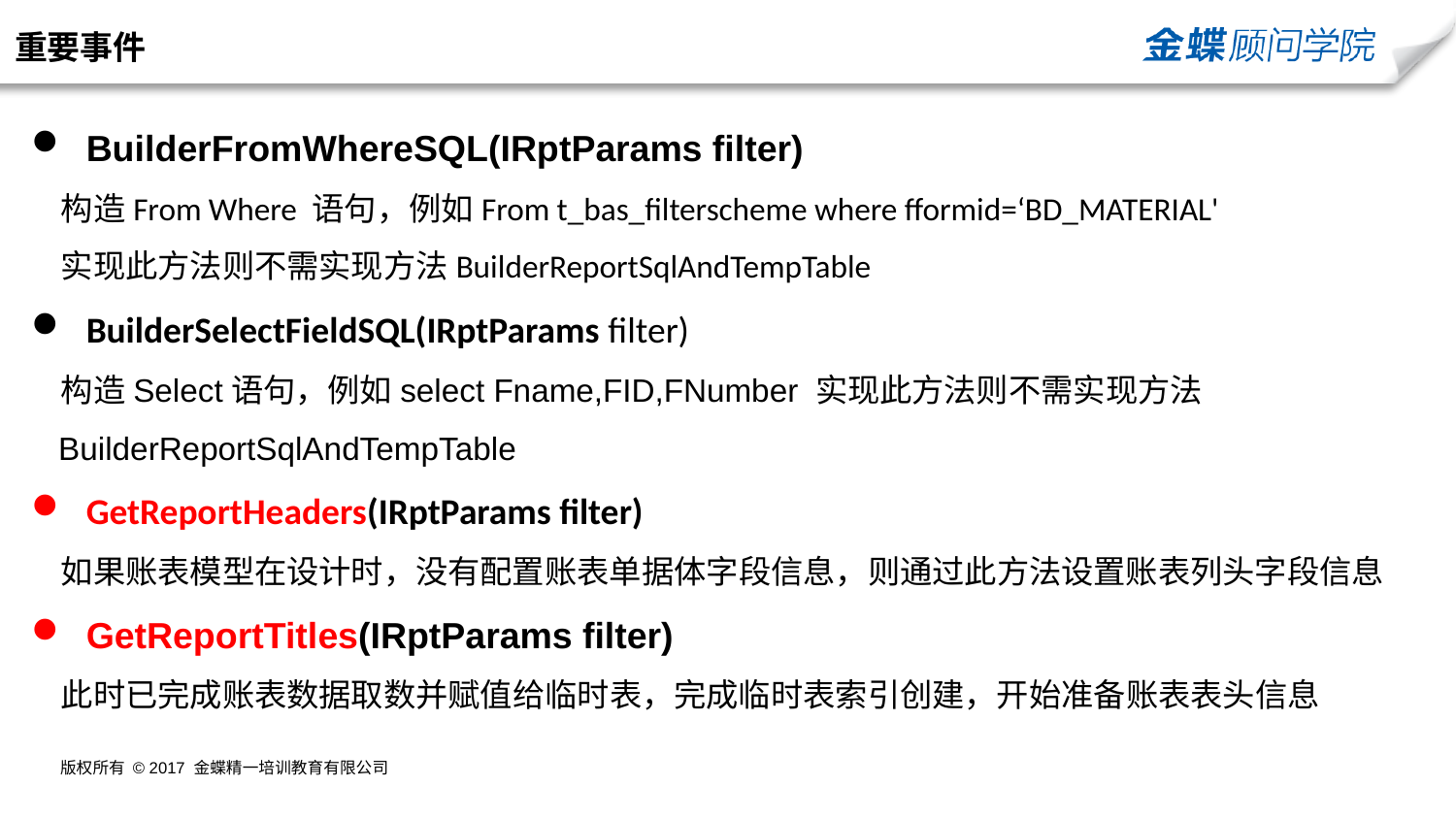

重要事件

BuilderFromWhereSQL(IRptParams filter)
   构造From Where 语句，例如From t_bas_filterscheme where fformid=‘BD_MATERIAL'
   实现此方法则不需实现方法BuilderReportSqlAndTempTable
BuilderSelectFieldSQL(IRptParams filter)
   构造Select语句，例如select Fname,FID,FNumber 实现此方法则不需实现方法
   BuilderReportSqlAndTempTable
GetReportHeaders(IRptParams filter)
   如果账表模型在设计时，没有配置账表单据体字段信息，则通过此方法设置账表列头字段信息
GetReportTitles(IRptParams filter)
   此时已完成账表数据取数并赋值给临时表，完成临时表索引创建，开始准备账表表头信息